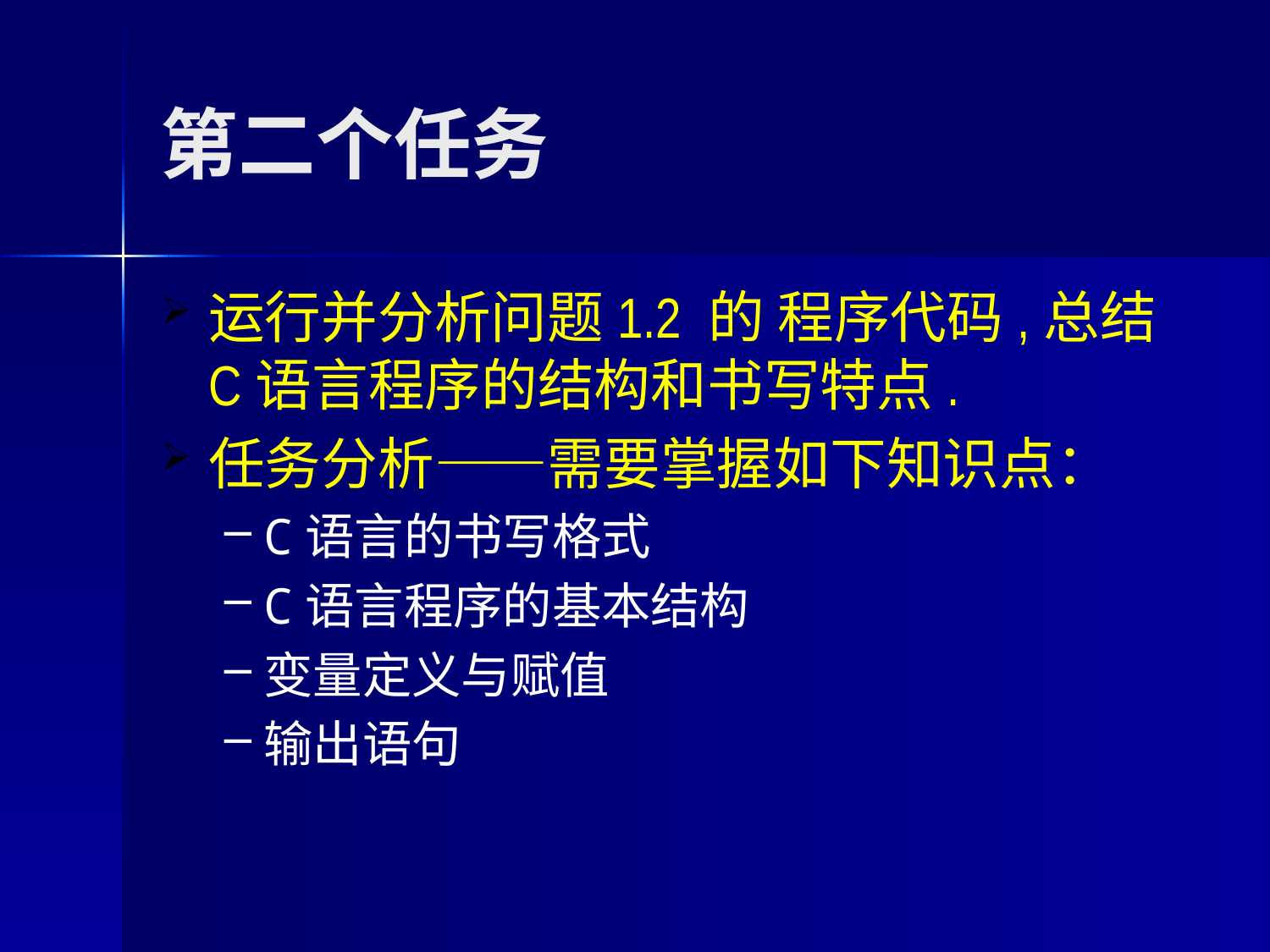

# 第二个任务
运行并分析问题1.2 的 程序代码,总结C语言程序的结构和书写特点.
任务分析——需要掌握如下知识点：
C语言的书写格式
C语言程序的基本结构
变量定义与赋值
输出语句